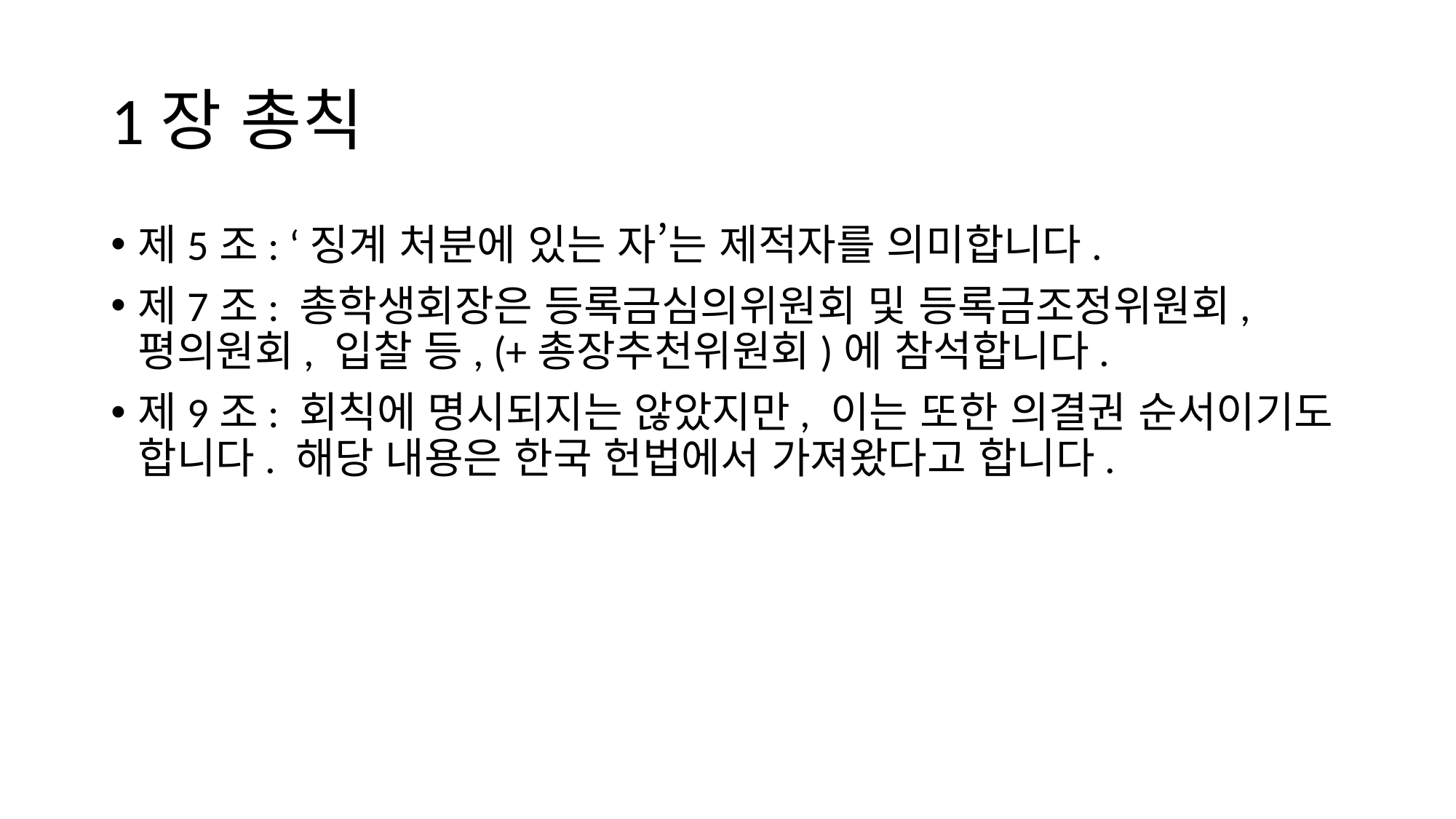

# 1장 총칙
제5조: ‘징계 처분에 있는 자’는 제적자를 의미합니다.
제7조: 총학생회장은 등록금심의위원회 및 등록금조정위원회, 평의원회, 입찰 등, (+총장추천위원회)에 참석합니다.
제9조: 회칙에 명시되지는 않았지만, 이는 또한 의결권 순서이기도 합니다. 해당 내용은 한국 헌법에서 가져왔다고 합니다.